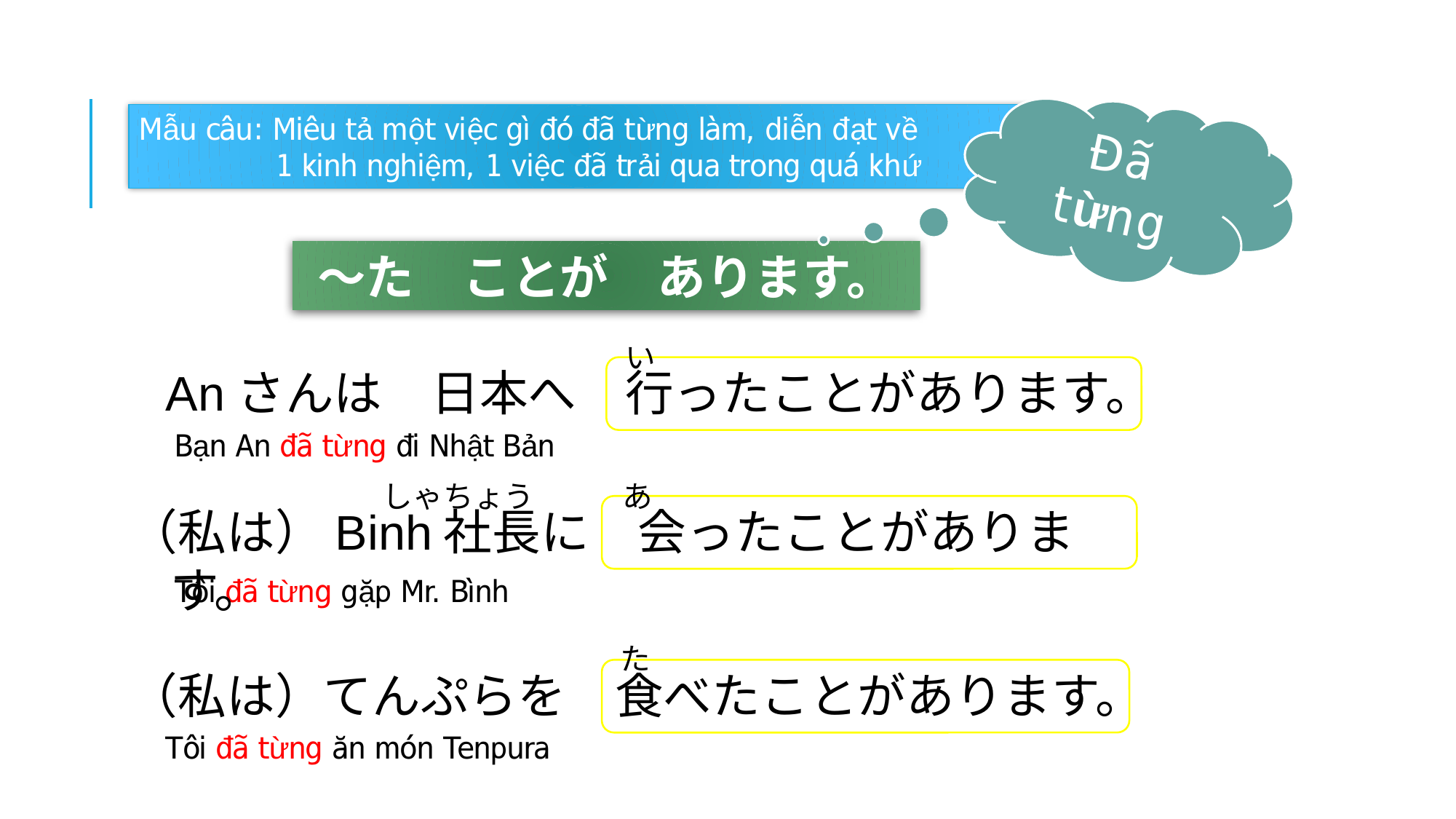

Đã từng
Mẫu câu: Miêu tả một việc gì đó đã từng làm, diễn đạt về
1 kinh nghiệm, 1 việc đã trải qua trong quá khứ
～た　ことが　あります。
い
Anさんは　日本へ　行ったことがあります。

Bạn An đã từng đi Nhật Bản
しゃちょう　　    あ
（私は）Binh社長に　会ったことがあります。

Tôi đã từng gặp Mr. Bình
た
（私は）てんぷらを　食べたことがあります。

Tôi đã từng ăn món Tenpura